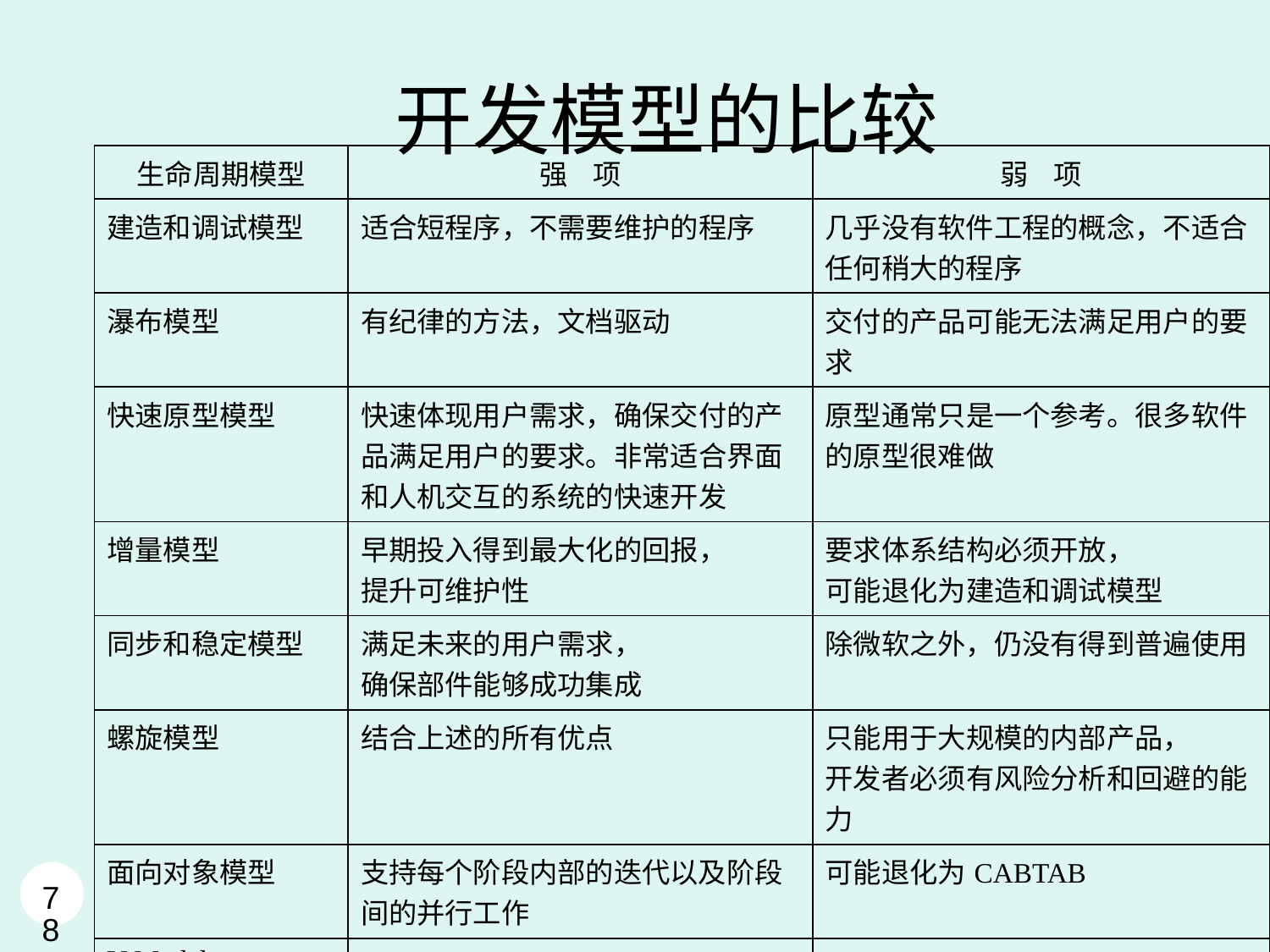

# 开发模型的比较
| 生命周期模型 | 强 项 | 弱 项 |
| --- | --- | --- |
| 建造和调试模型 | 适合短程序，不需要维护的程序 | 几乎没有软件工程的概念，不适合任何稍大的程序 |
| 瀑布模型 | 有纪律的方法，文档驱动 | 交付的产品可能无法满足用户的要求 |
| 快速原型模型 | 快速体现用户需求，确保交付的产品满足用户的要求。非常适合界面和人机交互的系统的快速开发 | 原型通常只是一个参考。很多软件的原型很难做 |
| 增量模型 | 早期投入得到最大化的回报， 提升可维护性 | 要求体系结构必须开放， 可能退化为建造和调试模型 |
| 同步和稳定模型 | 满足未来的用户需求， 确保部件能够成功集成 | 除微软之外，仍没有得到普遍使用 |
| 螺旋模型 | 结合上述的所有优点 | 只能用于大规模的内部产品， 开发者必须有风险分析和回避的能力 |
| 面向对象模型 | 支持每个阶段内部的迭代以及阶段间的并行工作 | 可能退化为CABTAB |
| V-Model | 更强调对开发工作的验证和迭代 | 增加工作量，对市场的应变不足 |
78

78